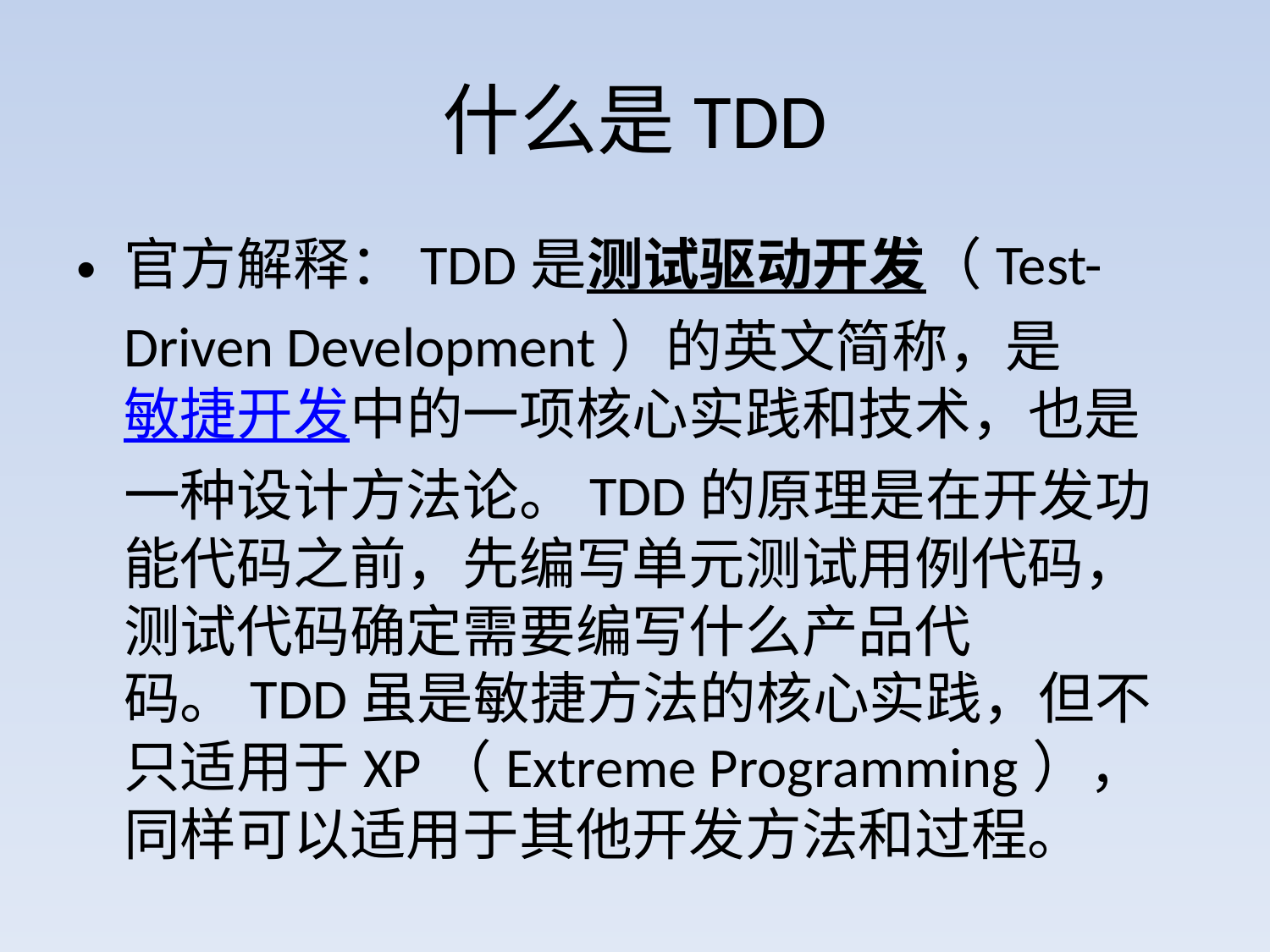

# 什么是TDD
官方解释：TDD是测试驱动开发（Test-Driven Development）的英文简称，是敏捷开发中的一项核心实践和技术，也是一种设计方法论。TDD的原理是在开发功能代码之前，先编写单元测试用例代码，测试代码确定需要编写什么产品代码。TDD虽是敏捷方法的核心实践，但不只适用于XP（Extreme Programming），同样可以适用于其他开发方法和过程。